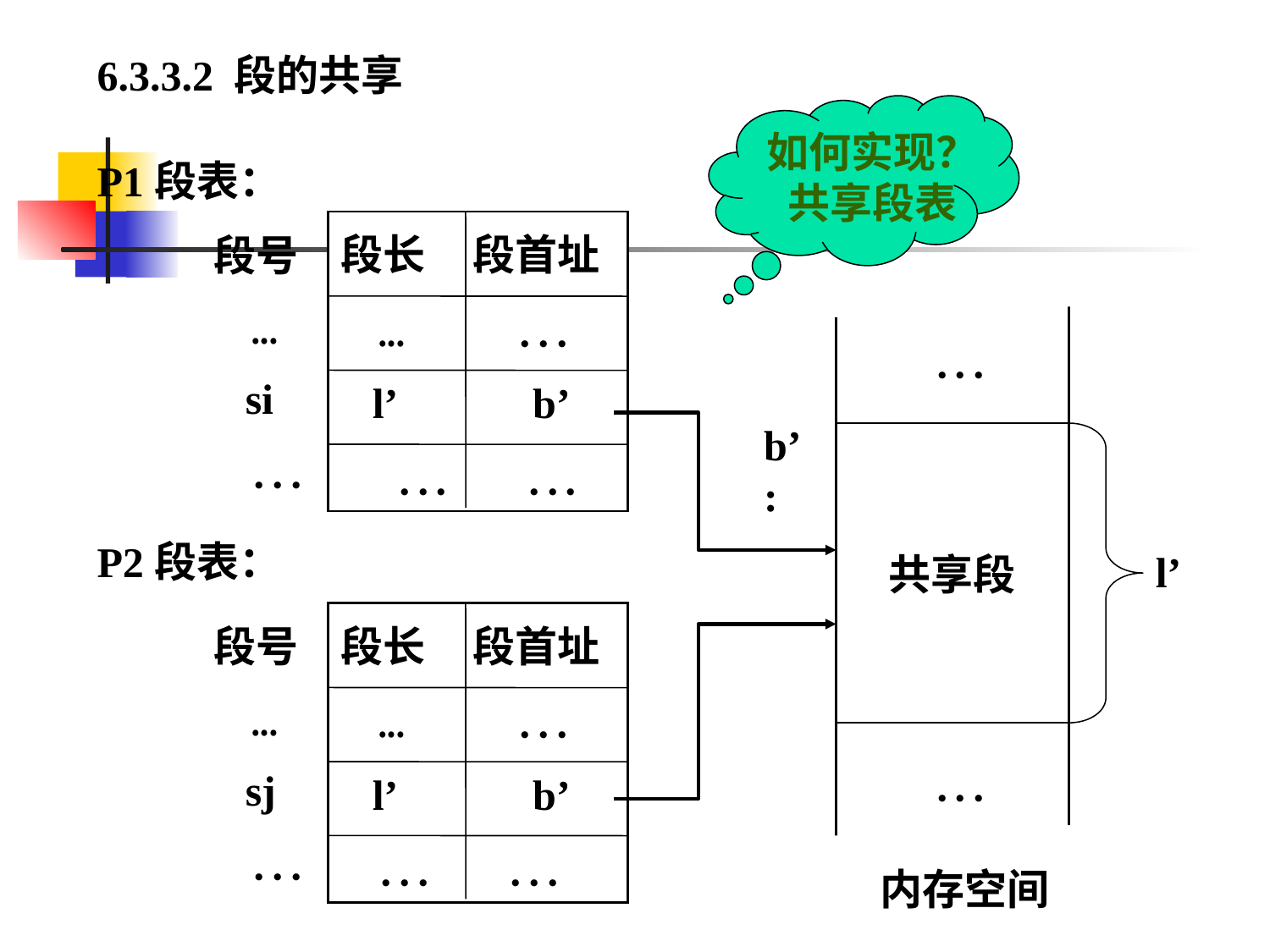

6.3.3.2 段的共享
   如何实现？
   共享段表
P1段表：

段号
  …
   si
  ...
段长     段首址

  …      ...

...

   l’             b’

b’:
共享段

   ...       ...
P2段表：
l’

段号
  …
   sj
  ...
段长     段首址

  …      ...
...

   l’             b’

  ...       ...
内存空间